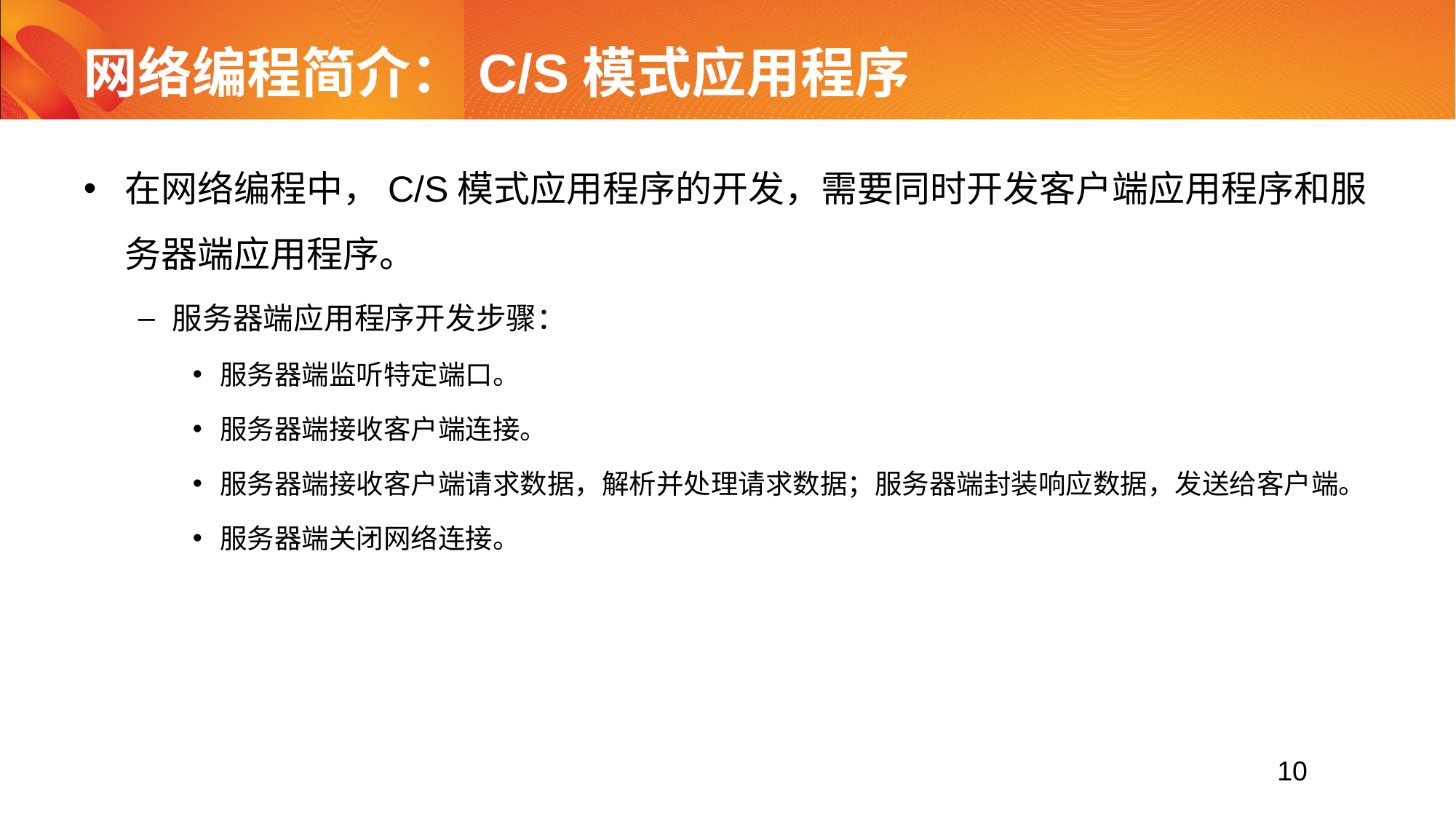

# 网络编程简介：C/S模式应用程序
在网络编程中，C/S模式应用程序的开发，需要同时开发客户端应用程序和服务器端应用程序。
服务器端应用程序开发步骤：
服务器端监听特定端口。
服务器端接收客户端连接。
服务器端接收客户端请求数据，解析并处理请求数据；服务器端封装响应数据，发送给客户端。
服务器端关闭网络连接。